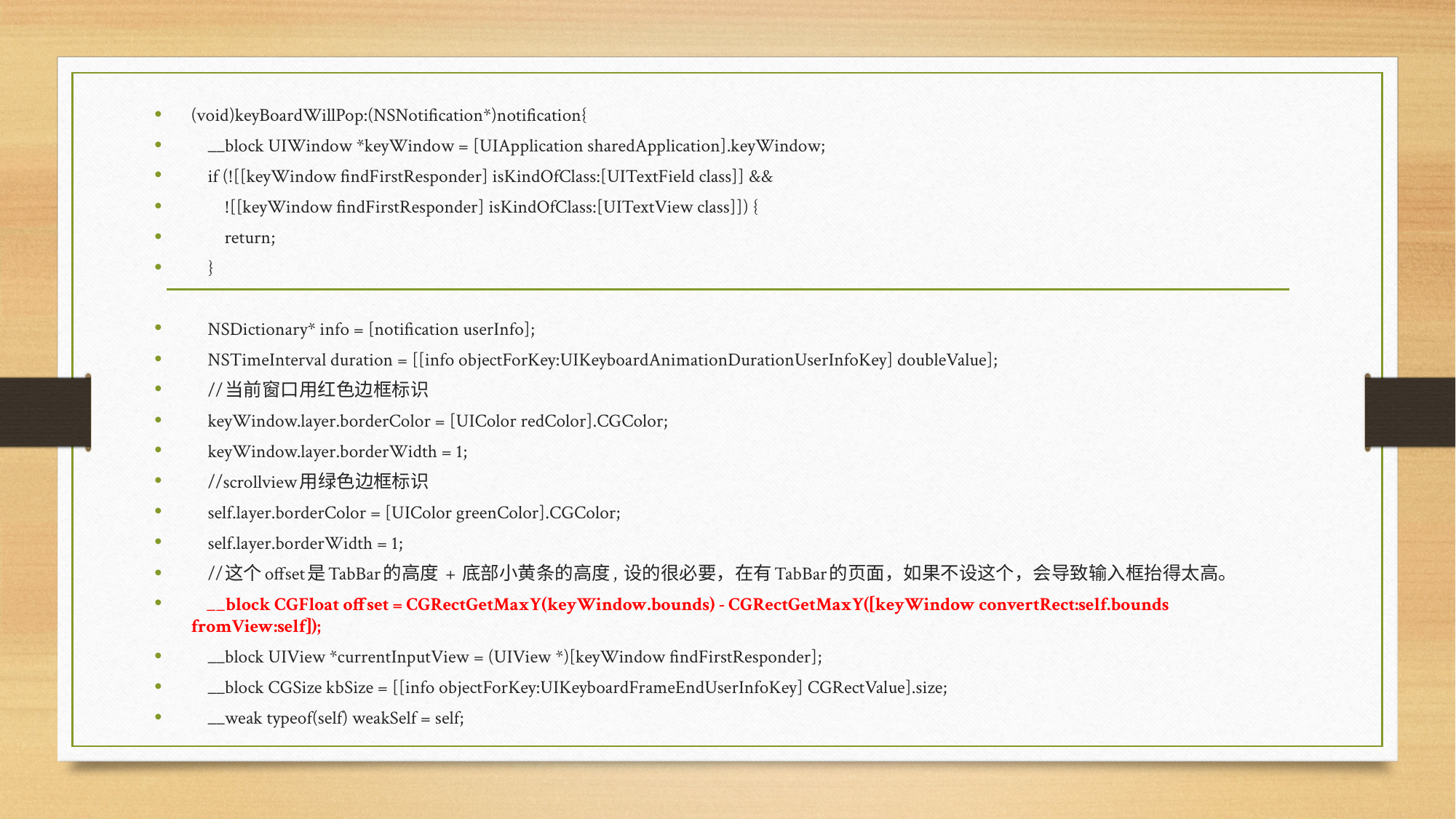

(void)keyBoardWillPop:(NSNotification*)notification{
    __block UIWindow *keyWindow = [UIApplication sharedApplication].keyWindow;
    if (![[keyWindow findFirstResponder] isKindOfClass:[UITextField class]] &&
        ![[keyWindow findFirstResponder] isKindOfClass:[UITextView class]]) {
        return;
    }

    NSDictionary* info = [notification userInfo];
    NSTimeInterval duration = [[info objectForKey:UIKeyboardAnimationDurationUserInfoKey] doubleValue];
    //当前窗口用红色边框标识
    keyWindow.layer.borderColor = [UIColor redColor].CGColor;
    keyWindow.layer.borderWidth = 1;
    //scrollview用绿色边框标识
    self.layer.borderColor = [UIColor greenColor].CGColor;
    self.layer.borderWidth = 1;
    //这个offset是TabBar的高度 + 底部小黄条的高度, 设的很必要，在有TabBar的页面，如果不设这个，会导致输入框抬得太高。
    __block CGFloat offset = CGRectGetMaxY(keyWindow.bounds) - CGRectGetMaxY([keyWindow convertRect:self.bounds fromView:self]);
    __block UIView *currentInputView = (UIView *)[keyWindow findFirstResponder];
    __block CGSize kbSize = [[info objectForKey:UIKeyboardFrameEndUserInfoKey] CGRectValue].size;
    __weak typeof(self) weakSelf = self;